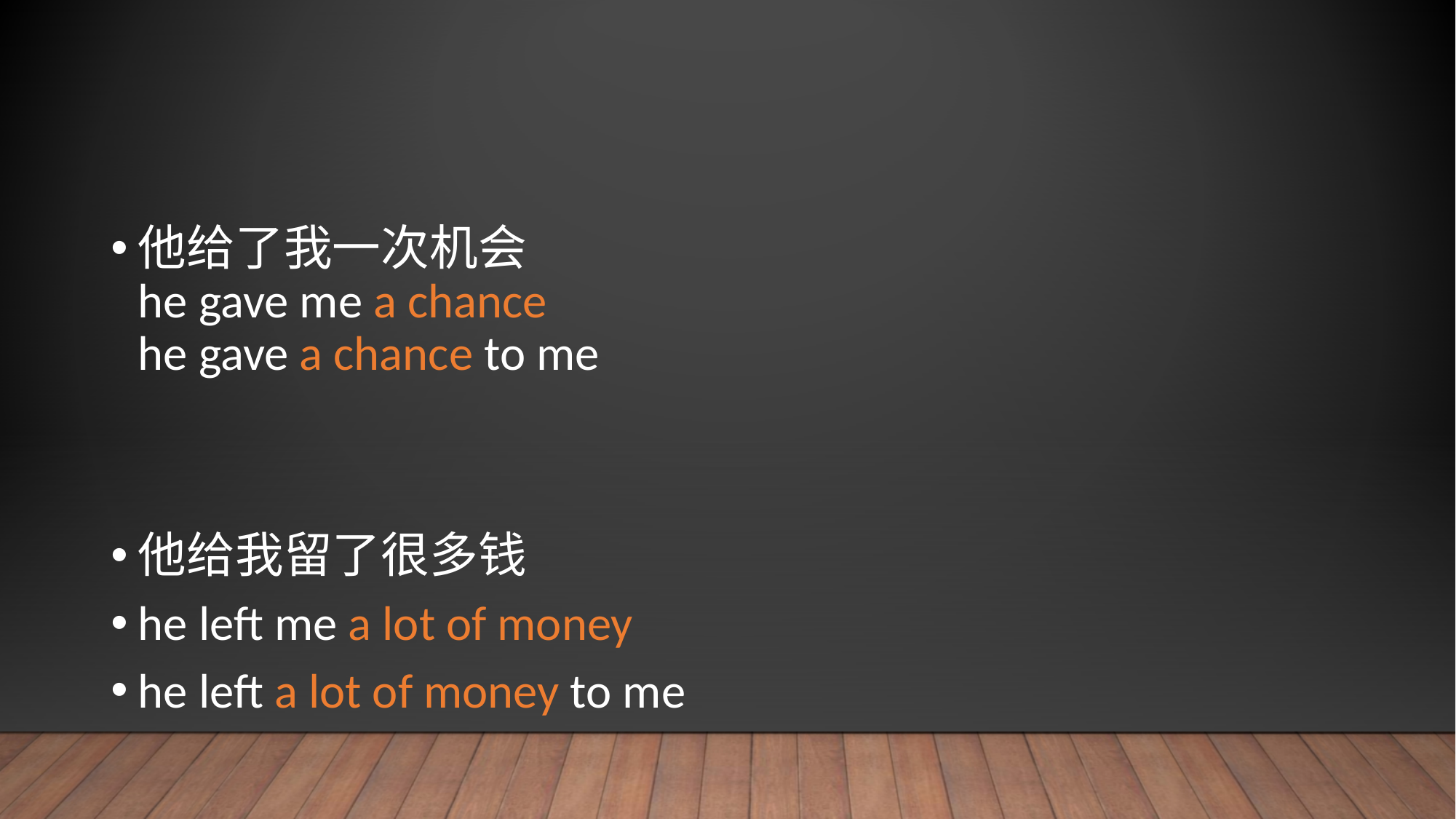

#
他给了我一次机会
he gave me a chance
he gave a chance to me

他给我留了很多钱
he left me a lot of money
he left a lot of money to me